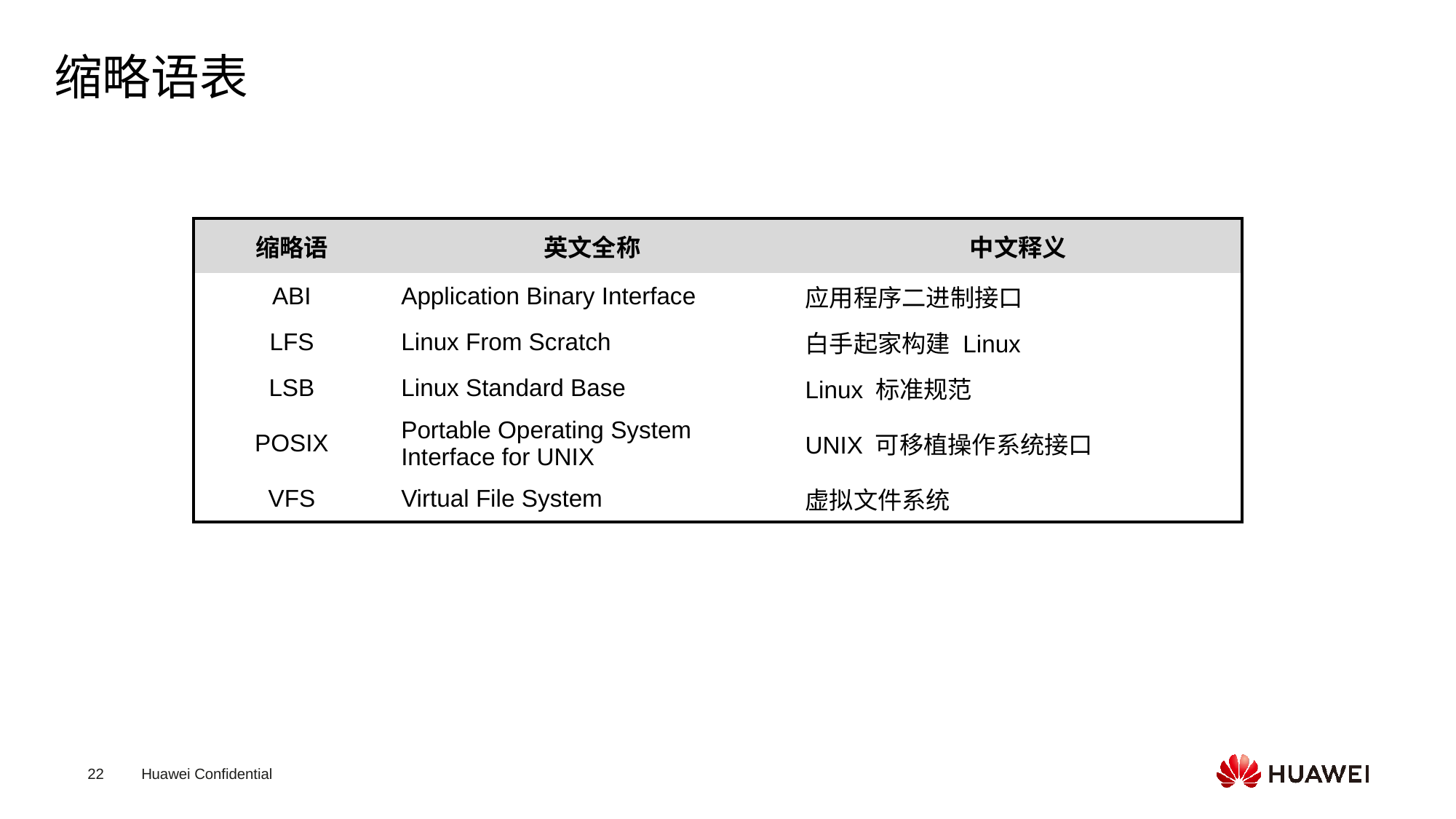

# 缩略语表
| 缩略语 | 英文全称 | 中文释义 |
| --- | --- | --- |
| ABI | Application Binary Interface | 应用程序二进制接口 |
| LFS | Linux From Scratch | 白手起家构建 Linux |
| LSB | Linux Standard Base | Linux 标准规范 |
| POSIX | Portable Operating System Interface for UNIX | UNIX 可移植操作系统接口 |
| VFS | Virtual File System | 虚拟文件系统 |